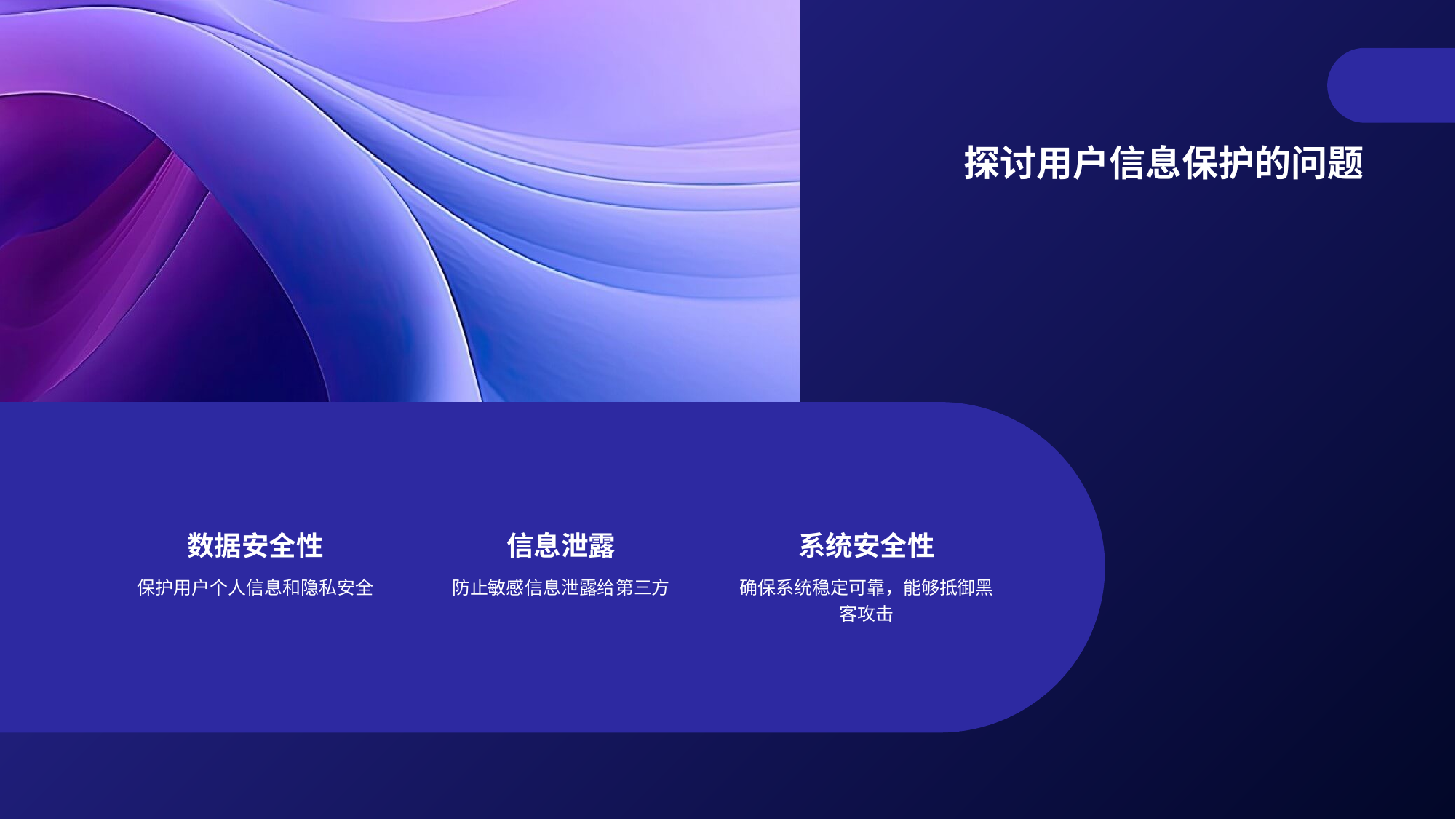

探讨用户信息保护的问题
数据安全性
保护用户个人信息和隐私安全
信息泄露
防止敏感信息泄露给第三方
系统安全性
确保系统稳定可靠，能够抵御黑客攻击
# 用户信息保护的问题